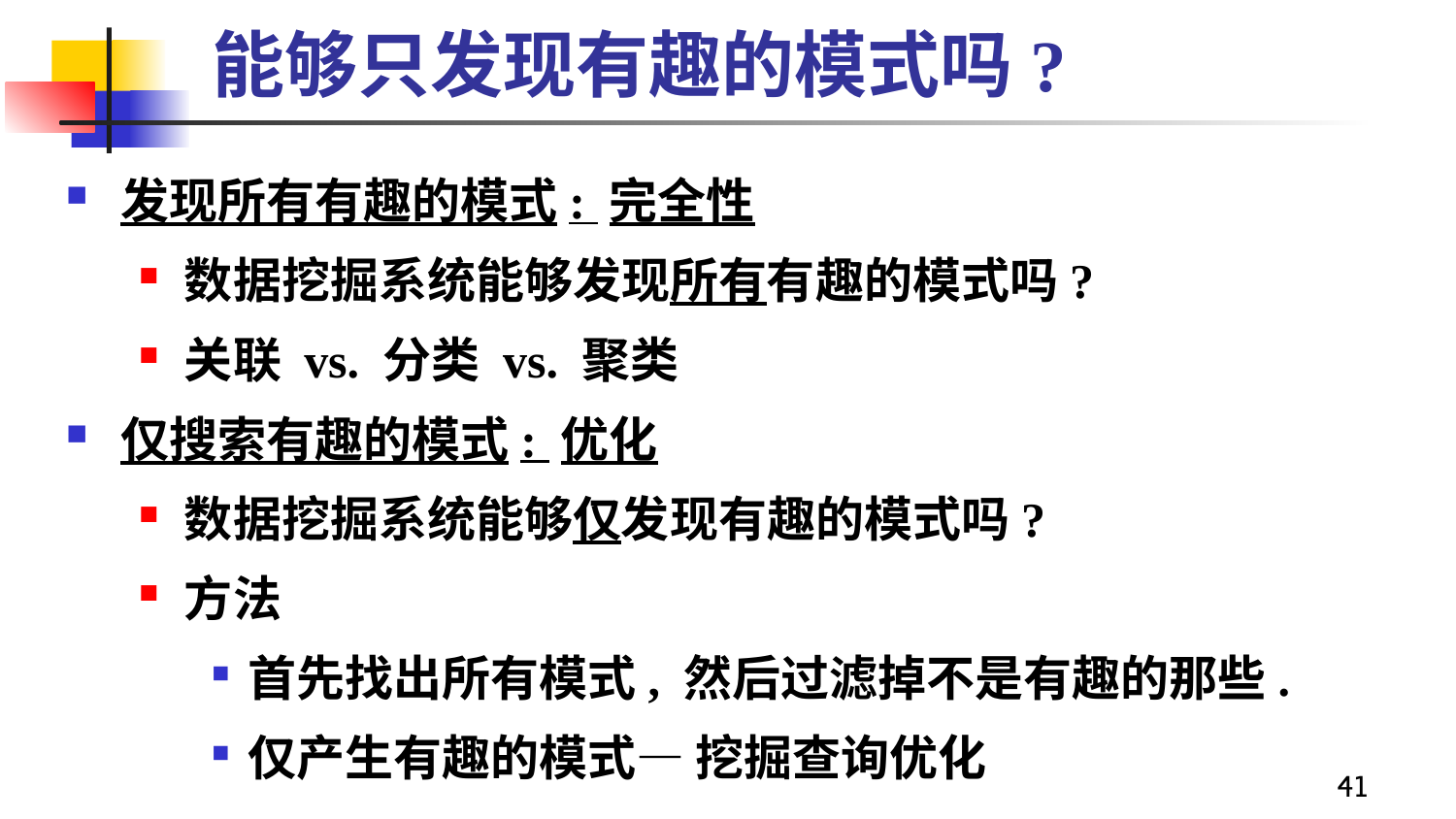

# 能够只发现有趣的模式吗?
发现所有有趣的模式: 完全性
数据挖掘系统能够发现所有有趣的模式吗?
关联 vs. 分类 vs. 聚类
仅搜索有趣的模式: 优化
数据挖掘系统能够仅发现有趣的模式吗?
方法
首先找出所有模式, 然后过滤掉不是有趣的那些.
仅产生有趣的模式— 挖掘查询优化
41